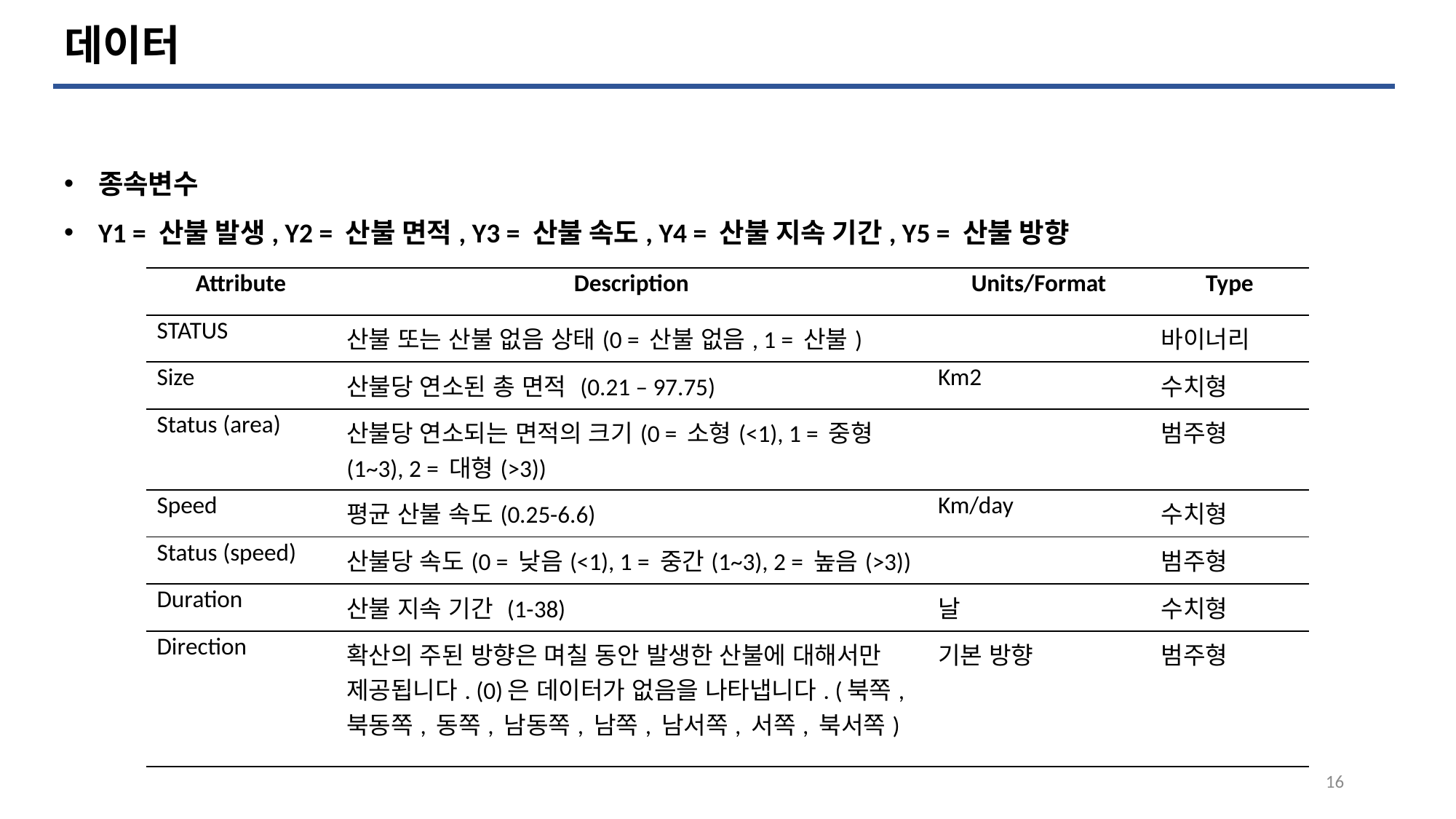

데이터
종속변수
Y1 = 산불 발생, Y2 = 산불 면적, Y3 = 산불 속도, Y4 = 산불 지속 기간, Y5 = 산불 방향

| Attribute | Description | Units/Format | Type |
| --- | --- | --- | --- |
| STATUS | 산불 또는 산불 없음 상태(0 = 산불 없음, 1 = 산불) |  | 바이너리 |
| Size | 산불당 연소된 총 면적 (0.21 – 97.75) | Km2 | 수치형 |
| Status (area) | 산불당 연소되는 면적의 크기(0 = 소형(<1), 1 = 중형(1~3), 2 = 대형(>3)) |  | 범주형 |
| Speed | 평균 산불 속도(0.25-6.6) | Km/day | 수치형 |
| Status (speed) | 산불당 속도(0 = 낮음(<1), 1 = 중간(1~3), 2 = 높음(>3)) |  | 범주형 |
| Duration | 산불 지속 기간 (1-38) | 날 | 수치형 |
| Direction | 확산의 주된 방향은 며칠 동안 발생한 산불에 대해서만 제공됩니다. (0)은 데이터가 없음을 나타냅니다. (북쪽, 북동쪽, 동쪽, 남동쪽, 남쪽, 남서쪽, 서쪽, 북서쪽) | 기본 방향 | 범주형 |
16